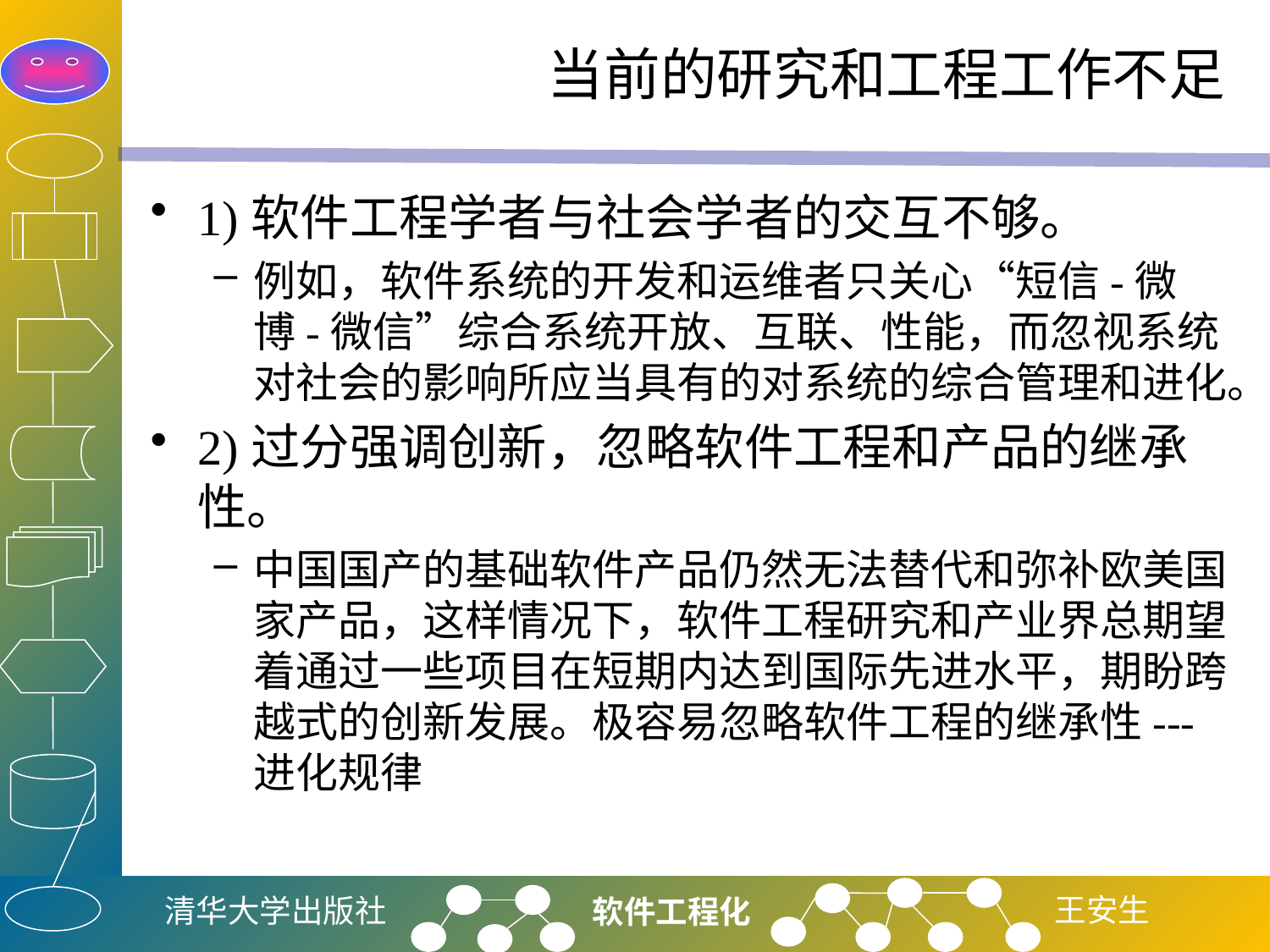

# 当前的研究和工程工作不足
1)软件工程学者与社会学者的交互不够。
例如，软件系统的开发和运维者只关心“短信-微博-微信”综合系统开放、互联、性能，而忽视系统对社会的影响所应当具有的对系统的综合管理和进化。
2)过分强调创新，忽略软件工程和产品的继承性。
中国国产的基础软件产品仍然无法替代和弥补欧美国家产品，这样情况下，软件工程研究和产业界总期望着通过一些项目在短期内达到国际先进水平，期盼跨越式的创新发展。极容易忽略软件工程的继承性---进化规律